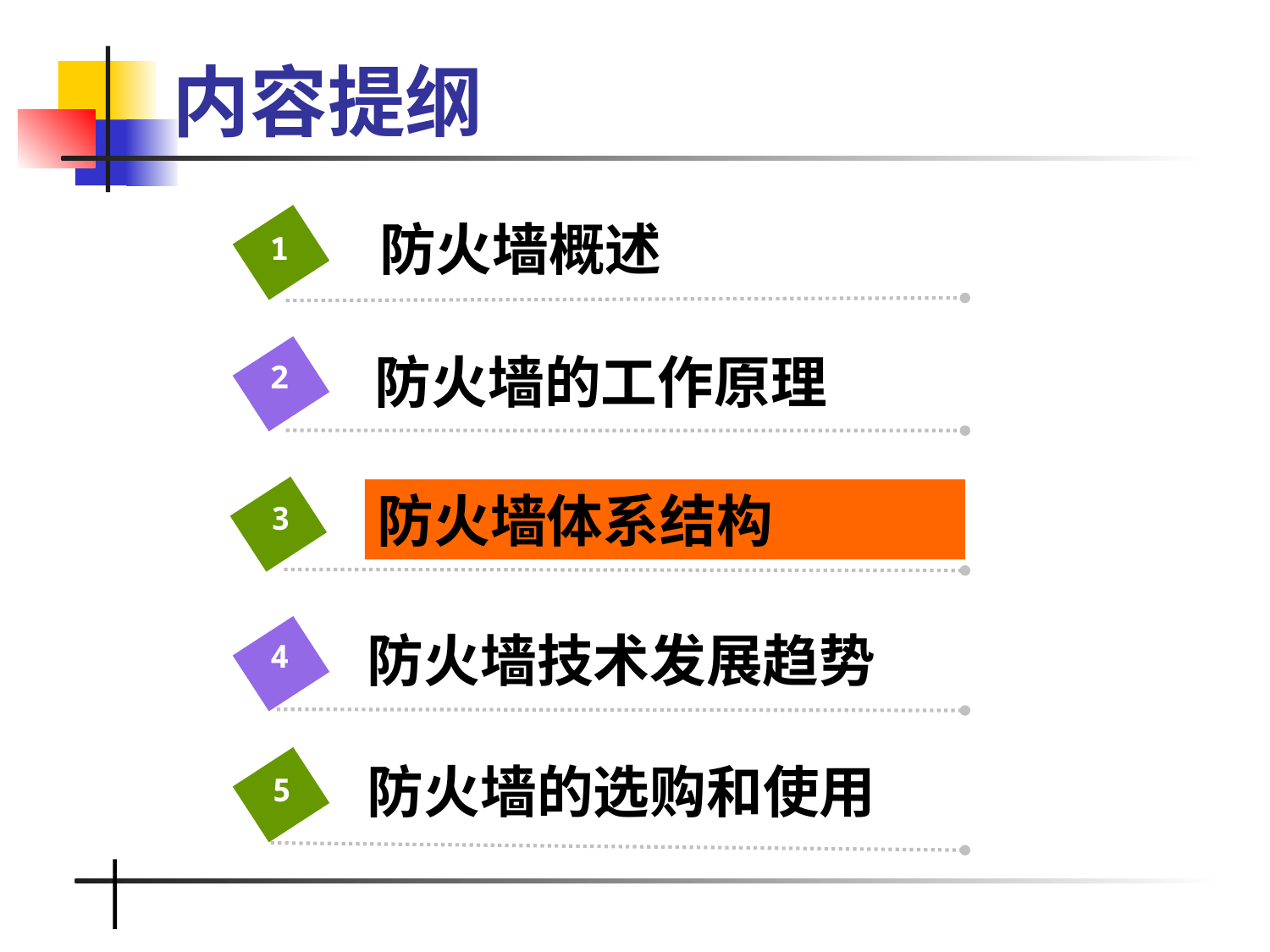

# 内容提纲
防火墙概述

1

防火墙的工作原理

2

防火墙体系结构

3

防火墙技术发展趋势

4

防火墙的选购和使用

5